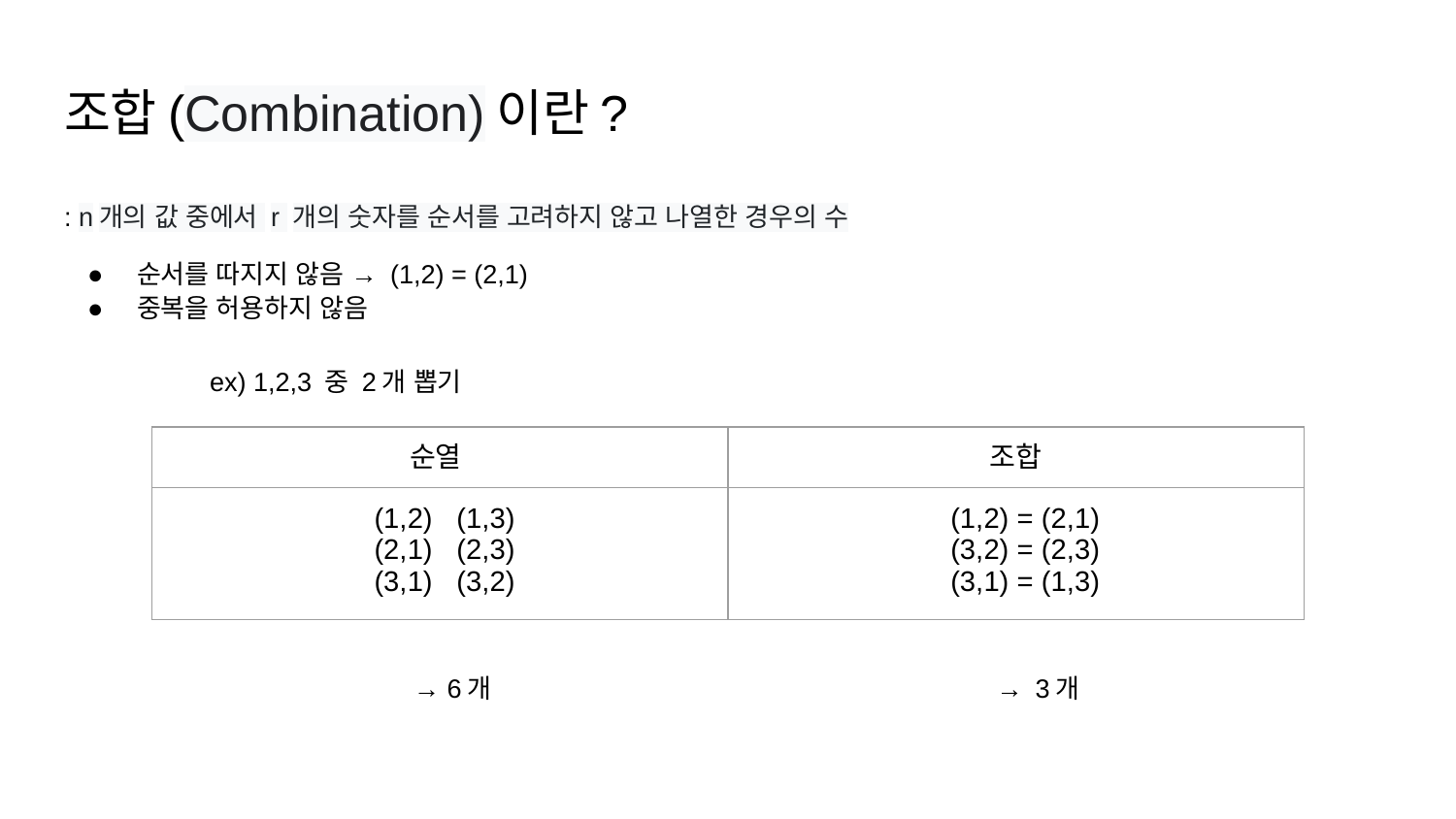

# 조합(Combination)이란?
: n개의 값 중에서 r 개의 숫자를 순서를 고려하지 않고 나열한 경우의 수
순서를 따지지 않음 → (1,2) = (2,1)
중복을 허용하지 않음
	ex) 1,2,3 중 2개 뽑기

        → 6개	                                                                    → 3개
| 순열 | 조합 |
| --- | --- |
| (1,2) (1,3) (2,1) (2,3) (3,1) (3,2) | (1,2) = (2,1) (3,2) = (2,3) (3,1) = (1,3) |